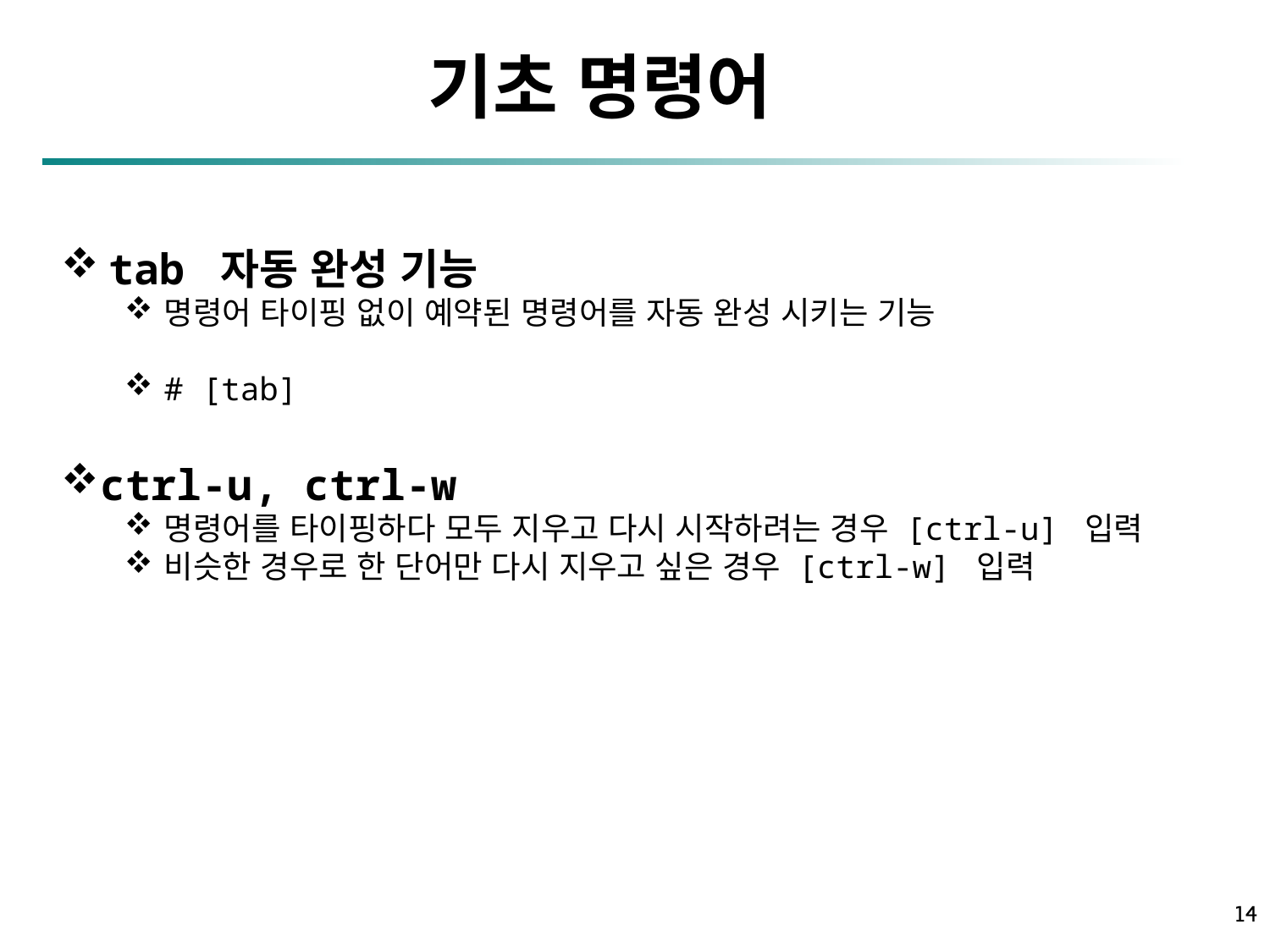

파일 편집 : VI 에디터
기초 명령어
tab 자동 완성 기능
명령어 타이핑 없이 예약된 명령어를 자동 완성 시키는 기능

# [tab]

ctrl-u, ctrl-w
명령어를 타이핑하다 모두 지우고 다시 시작하려는 경우 [ctrl-u] 입력
비슷한 경우로 한 단어만 다시 지우고 싶은 경우 [ctrl-w] 입력
14